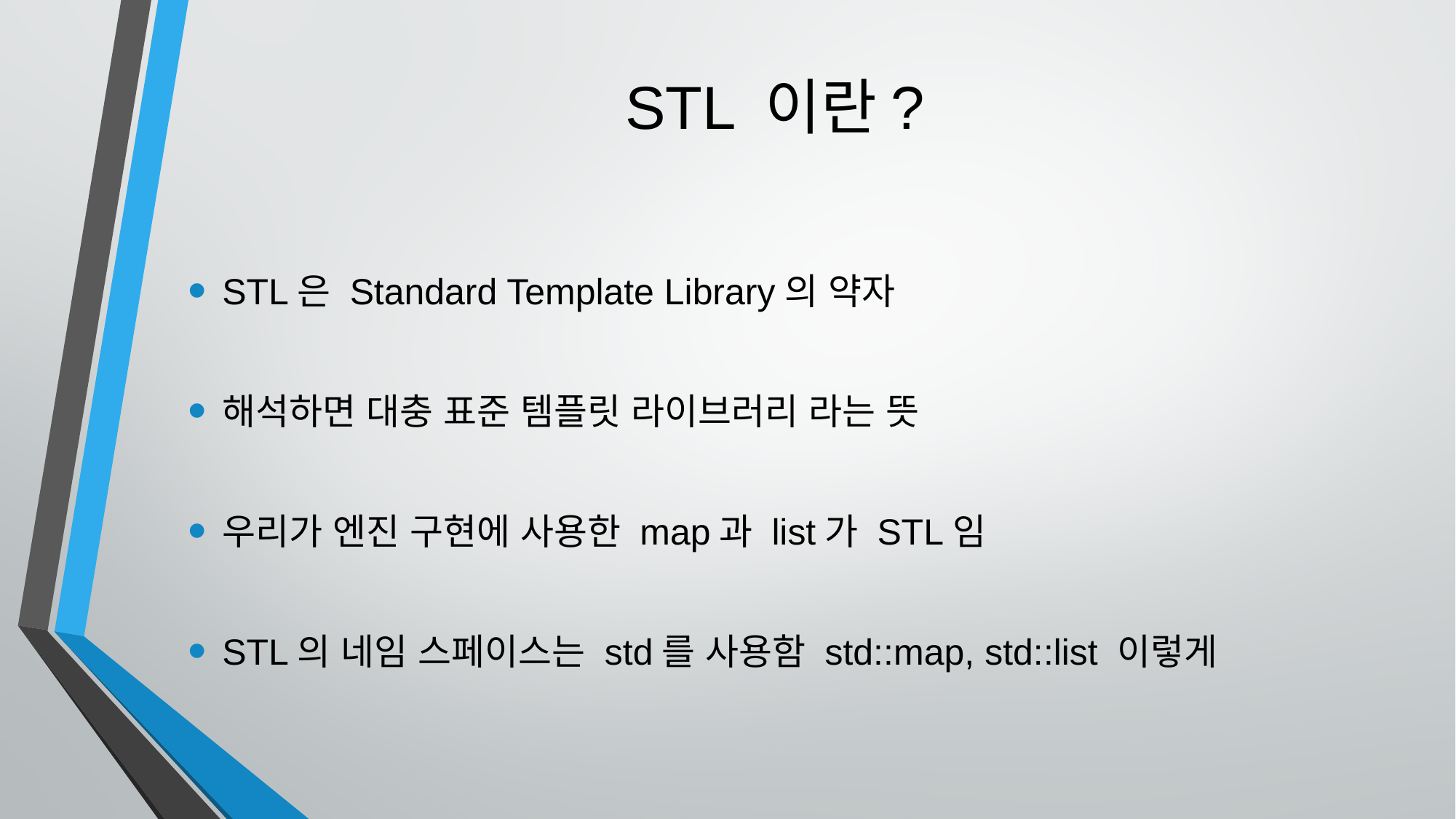

# STL 이란?
STL은 Standard Template Library의 약자

해석하면 대충 표준 템플릿 라이브러리 라는 뜻

우리가 엔진 구현에 사용한 map과 list가 STL임

STL의 네임 스페이스는 std를 사용함 std::map, std::list 이렇게